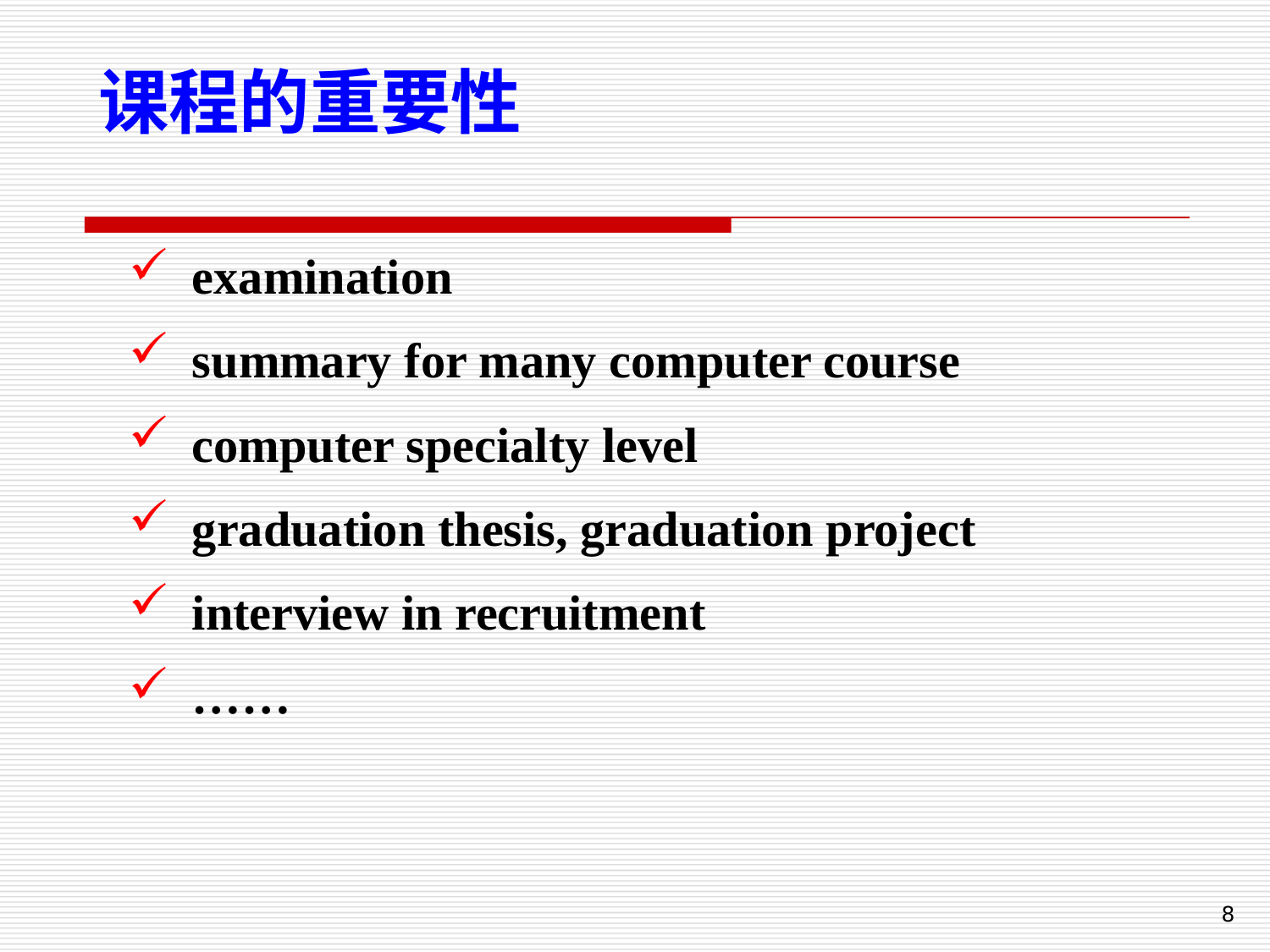

课程的重要性
examination
summary for many computer course
computer specialty level
graduation thesis, graduation project
interview in recruitment
……
8